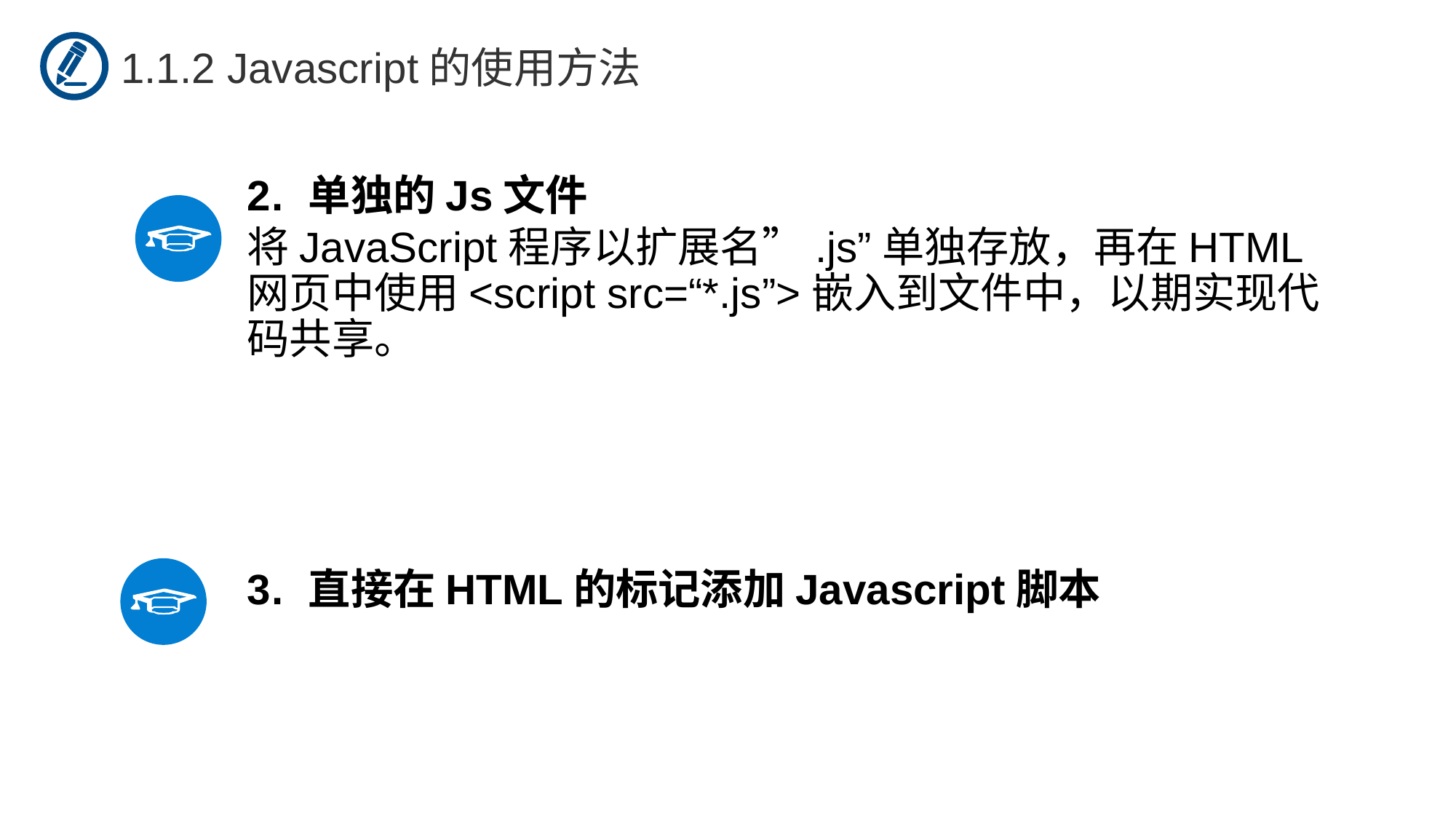

1.1.2 Javascript的使用方法
单独的Js文件
将JavaScript程序以扩展名”.js”单独存放，再在HTML网页中使用<script src=“*.js”>嵌入到文件中，以期实现代码共享。

直接在HTML的标记添加Javascript脚本